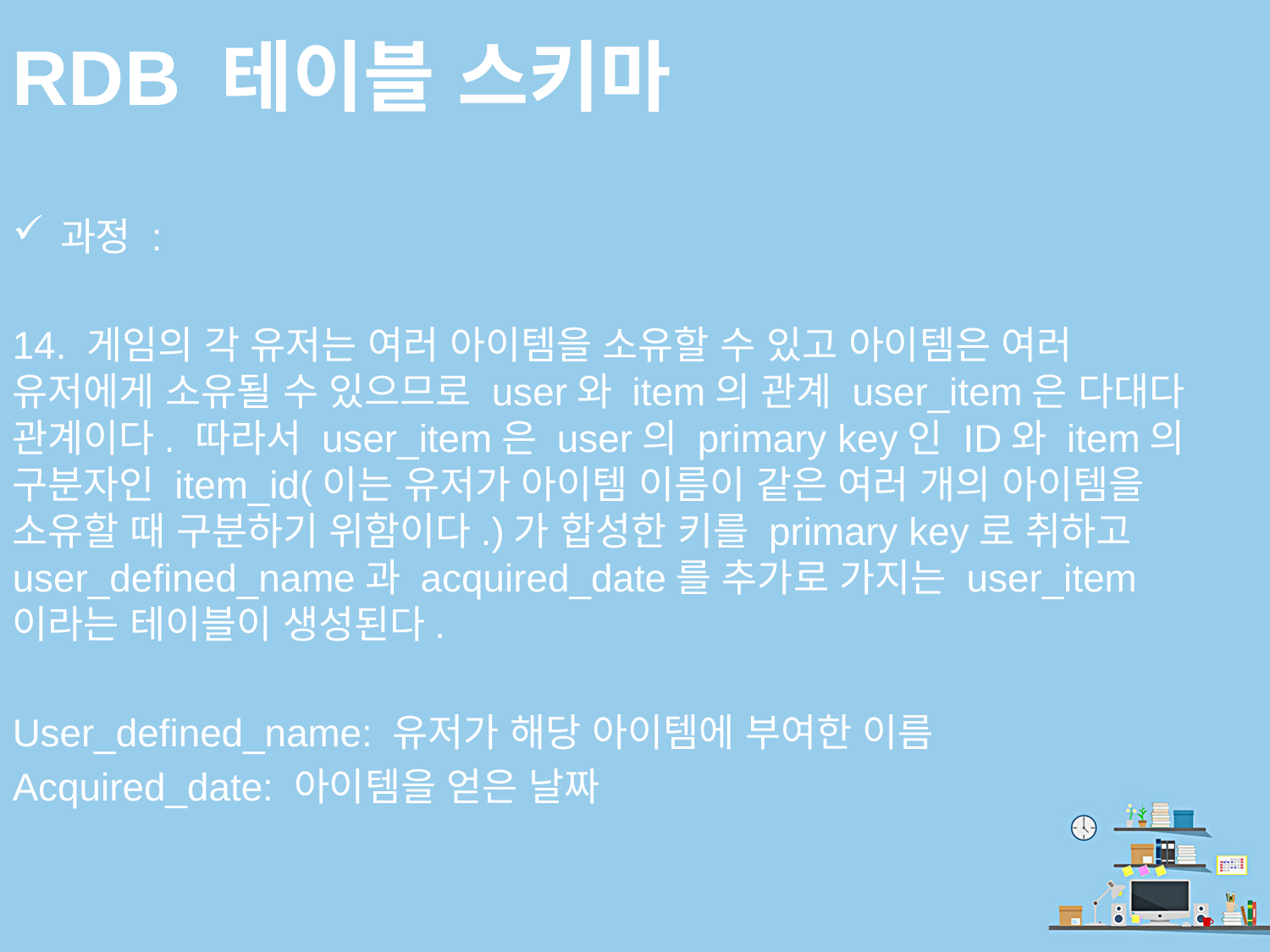

# RDB 테이블 스키마
과정 :

14. 게임의 각 유저는 여러 아이템을 소유할 수 있고 아이템은 여러 유저에게 소유될 수 있으므로 user와 item의 관계 user_item은 다대다 관계이다. 따라서 user_item은 user의 primary key인 ID와 item의 구분자인 item_id(이는 유저가 아이템 이름이 같은 여러 개의 아이템을 소유할 때 구분하기 위함이다.)가 합성한 키를 primary key로 취하고 user_defined_name과 acquired_date를 추가로 가지는 user_item이라는 테이블이 생성된다.

User_defined_name: 유저가 해당 아이템에 부여한 이름
Acquired_date: 아이템을 얻은 날짜